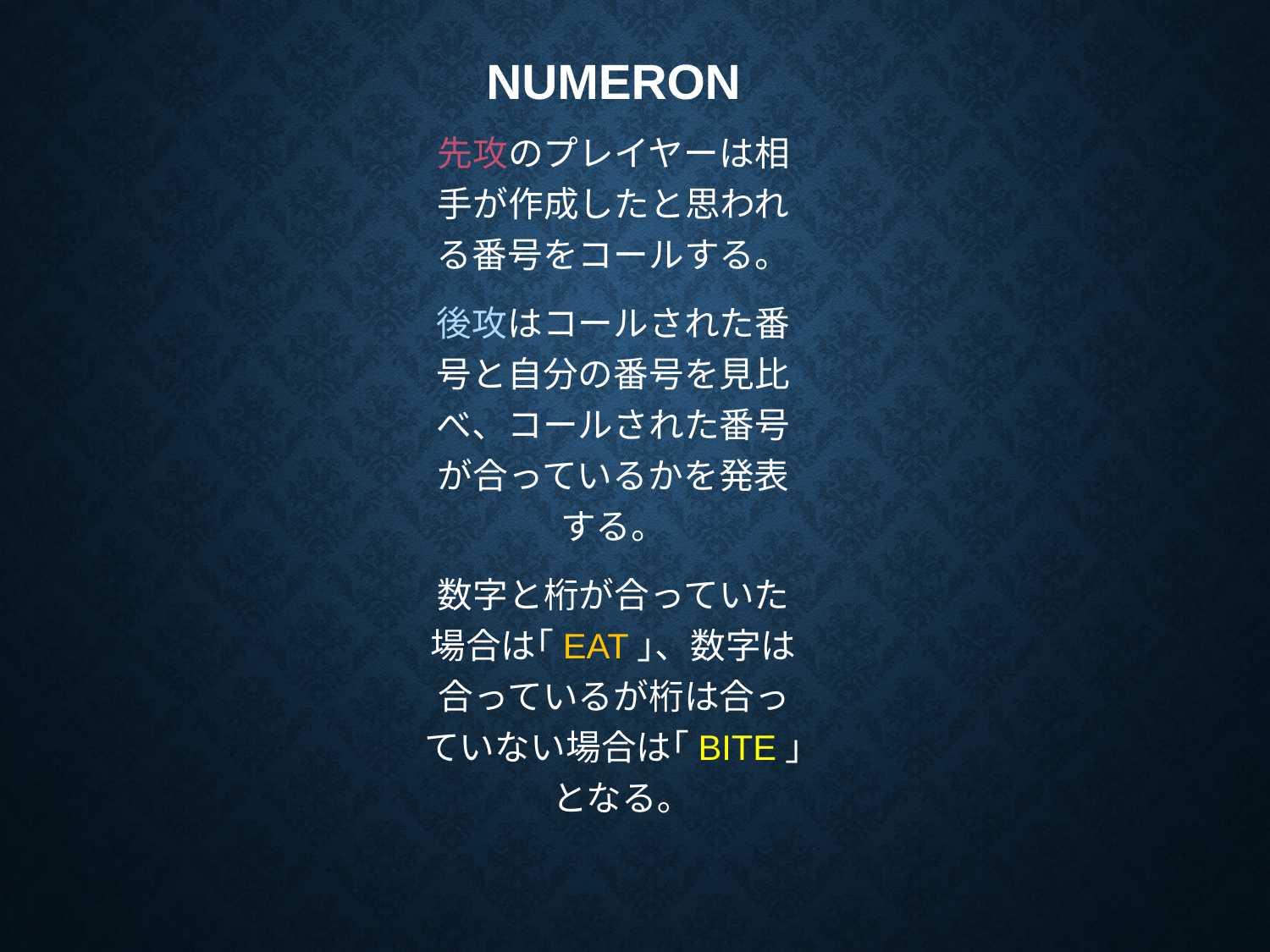

# NUMERON
先攻のプレイヤーは相手が作成したと思われる番号をコールする。
後攻はコールされた番号と自分の番号を見比べ、コールされた番号が合っているかを発表する。
数字と桁が合っていた場合は｢EAT｣、数字は合っているが桁は合っていない場合は｢BITE｣となる｡